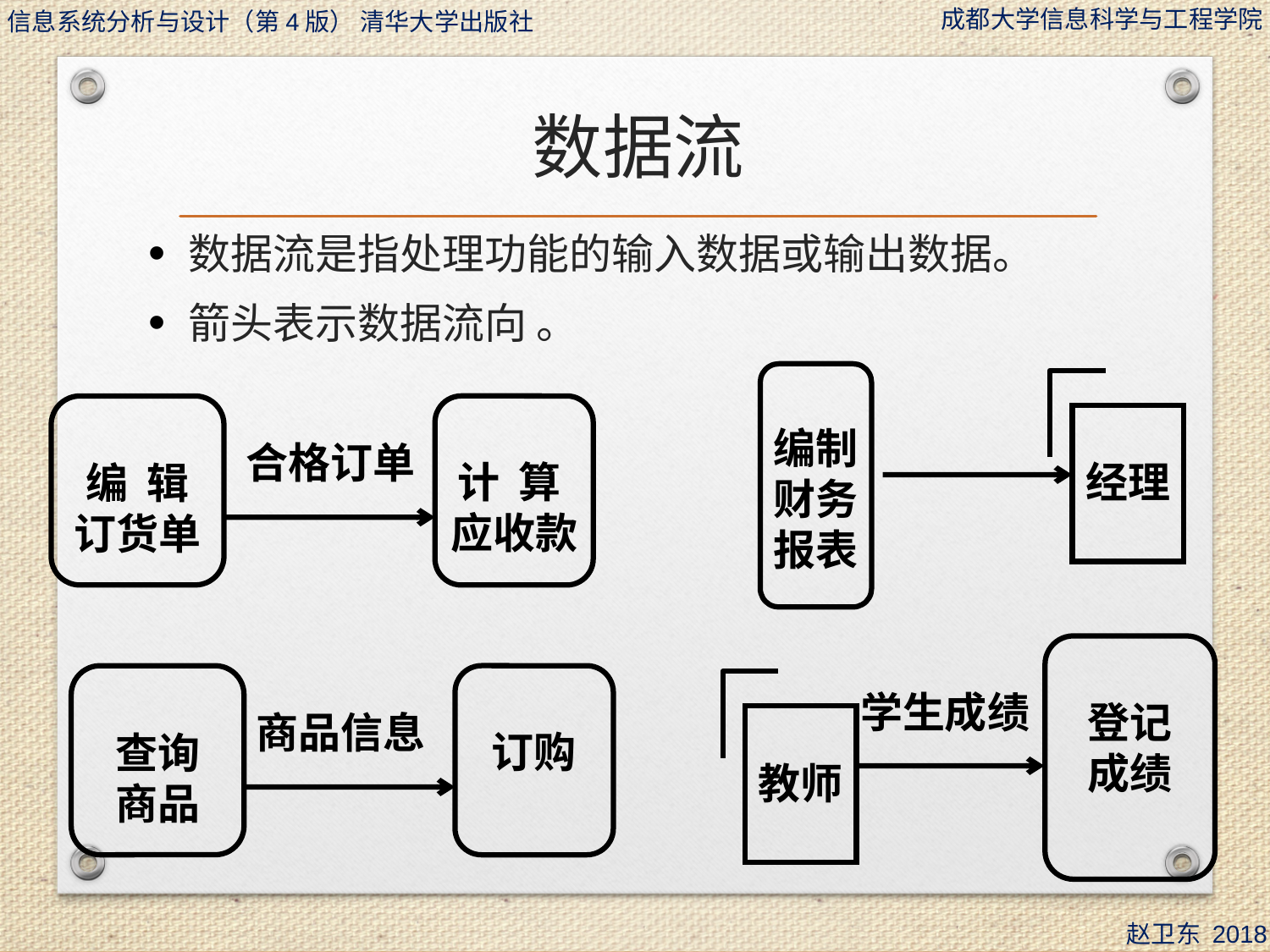

# 数据流
数据流是指处理功能的输入数据或输出数据。
箭头表示数据流向 。

编制财务报表

编  辑
订货单

计  算  应收款

经理
合格订单

登记
成绩

查询
商品

订购

学生成绩
商品信息

教师